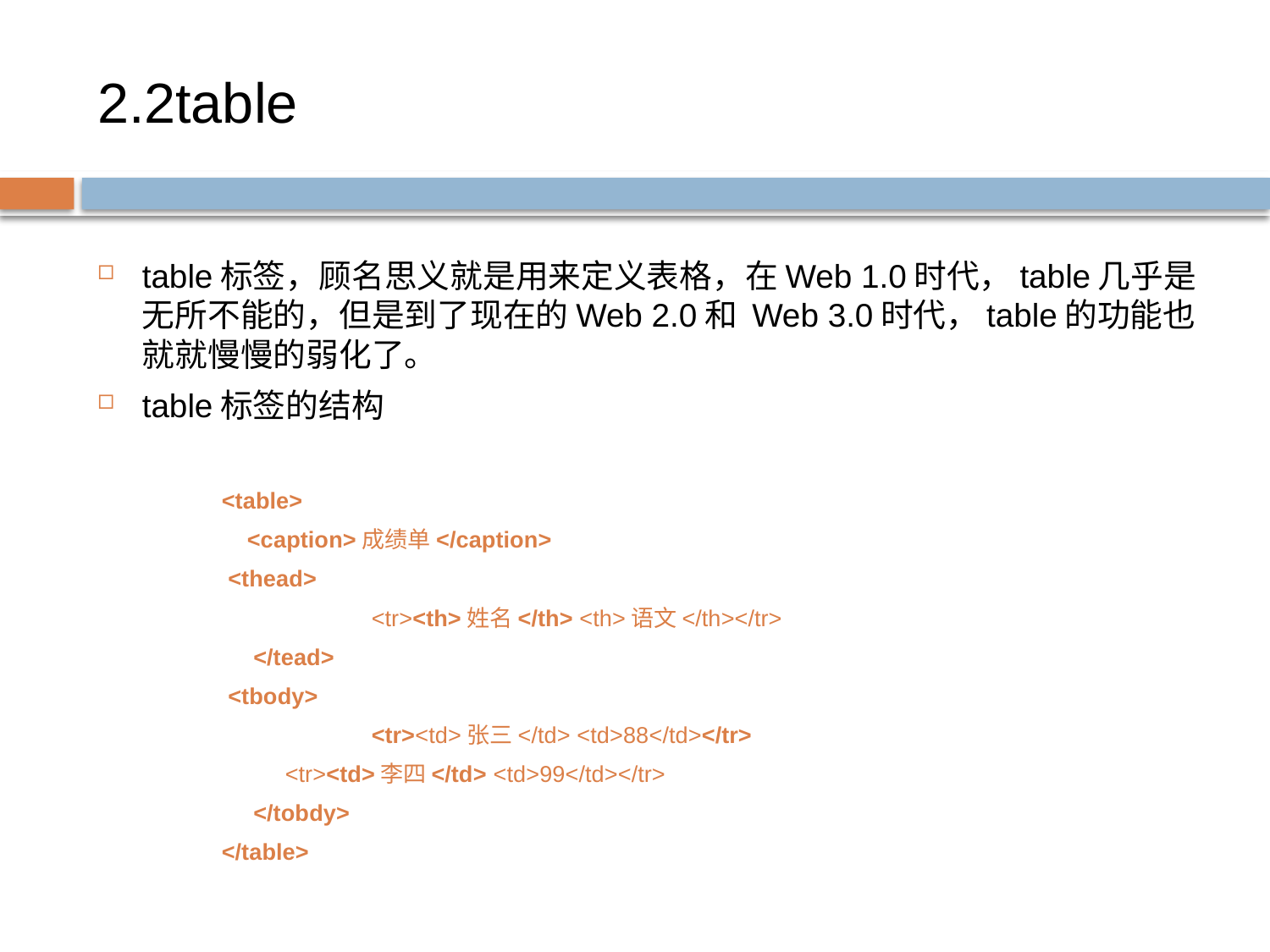

# 2.2table
table标签，顾名思义就是用来定义表格，在Web 1.0时代，table几乎是无所不能的，但是到了现在的Web 2.0和 Web 3.0时代，table的功能也就就慢慢的弱化了。
table标签的结构

<table>
    <caption>成绩单</caption>
	 <thead>
 	     <tr><th>姓名</th> <th>语文</th></tr>
     </tead>
	 <tbody>
 	     <tr><td>张三</td> <td>88</td></tr>
          <tr><td>李四</td> <td>99</td></tr>
     </tobdy>
</table>